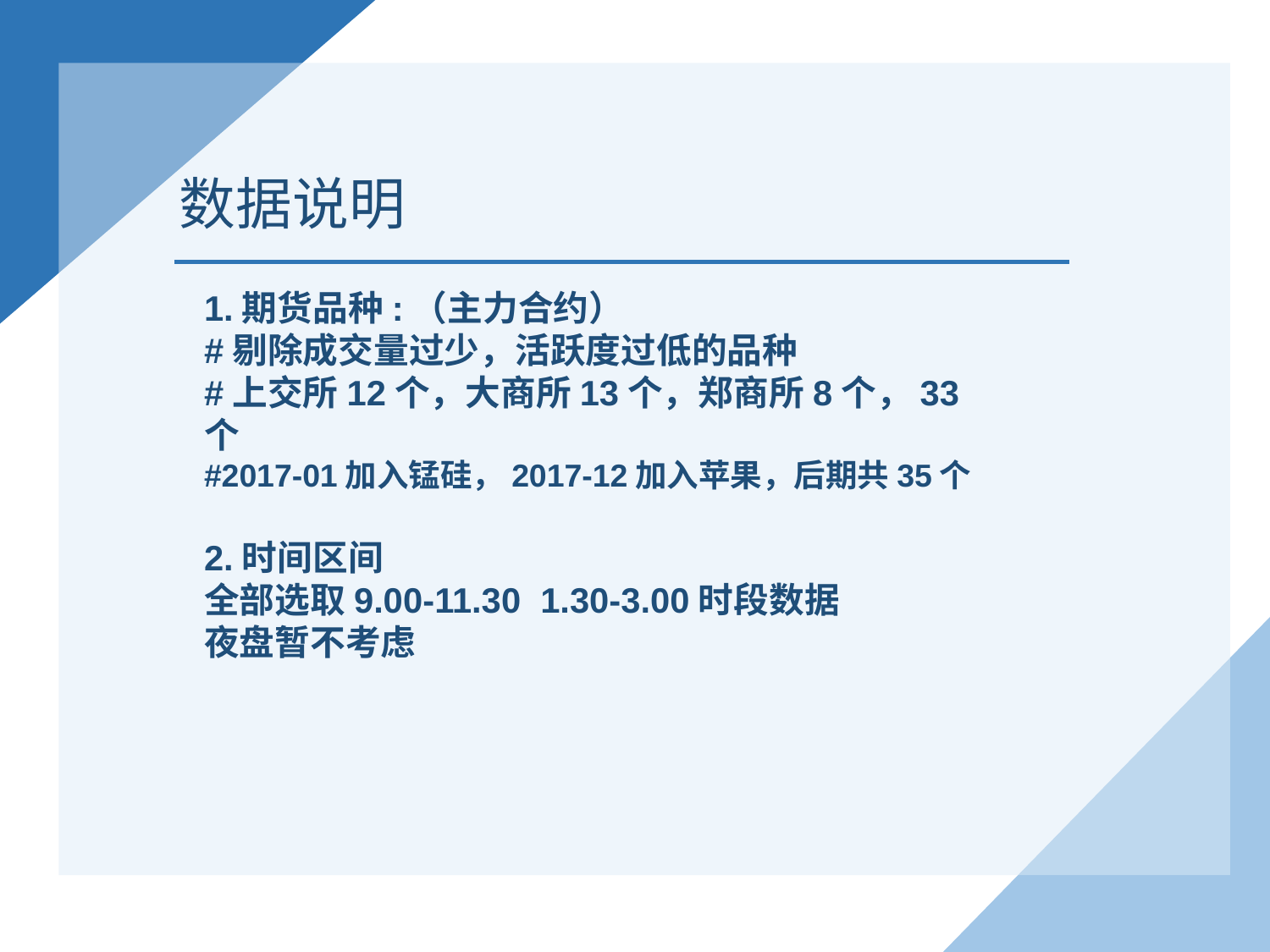

数据说明
1.期货品种:（主力合约）
#剔除成交量过少，活跃度过低的品种
#上交所12个，大商所13个，郑商所8个，33个
#2017-01加入锰硅，2017-12加入苹果，后期共35个

2.时间区间
全部选取9.00-11.30  1.30-3.00时段数据
夜盘暂不考虑